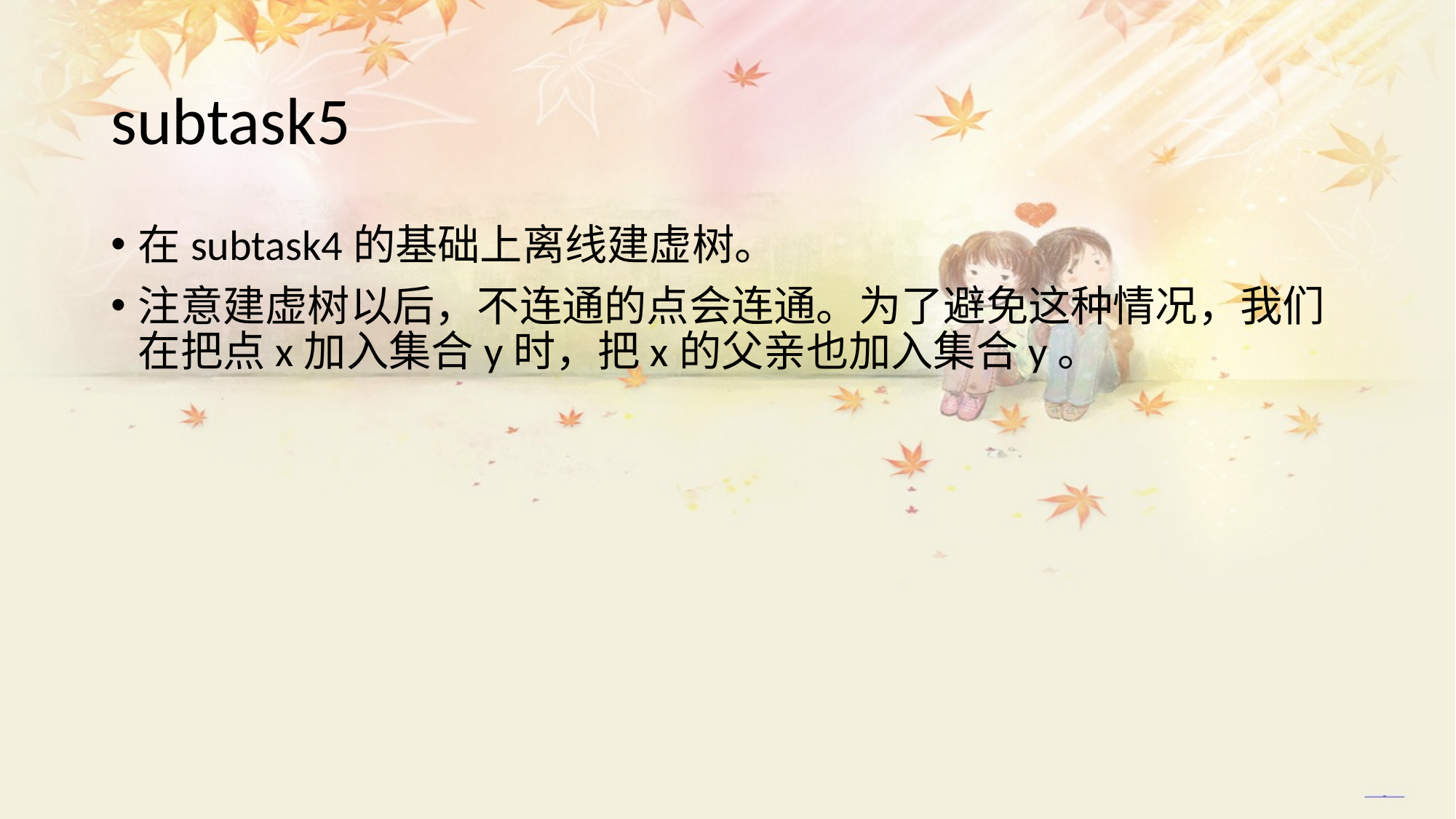

# subtask5
在subtask4的基础上离线建虚树。
注意建虚树以后，不连通的点会连通。为了避免这种情况，我们在把点x加入集合y时，把x的父亲也加入集合y。